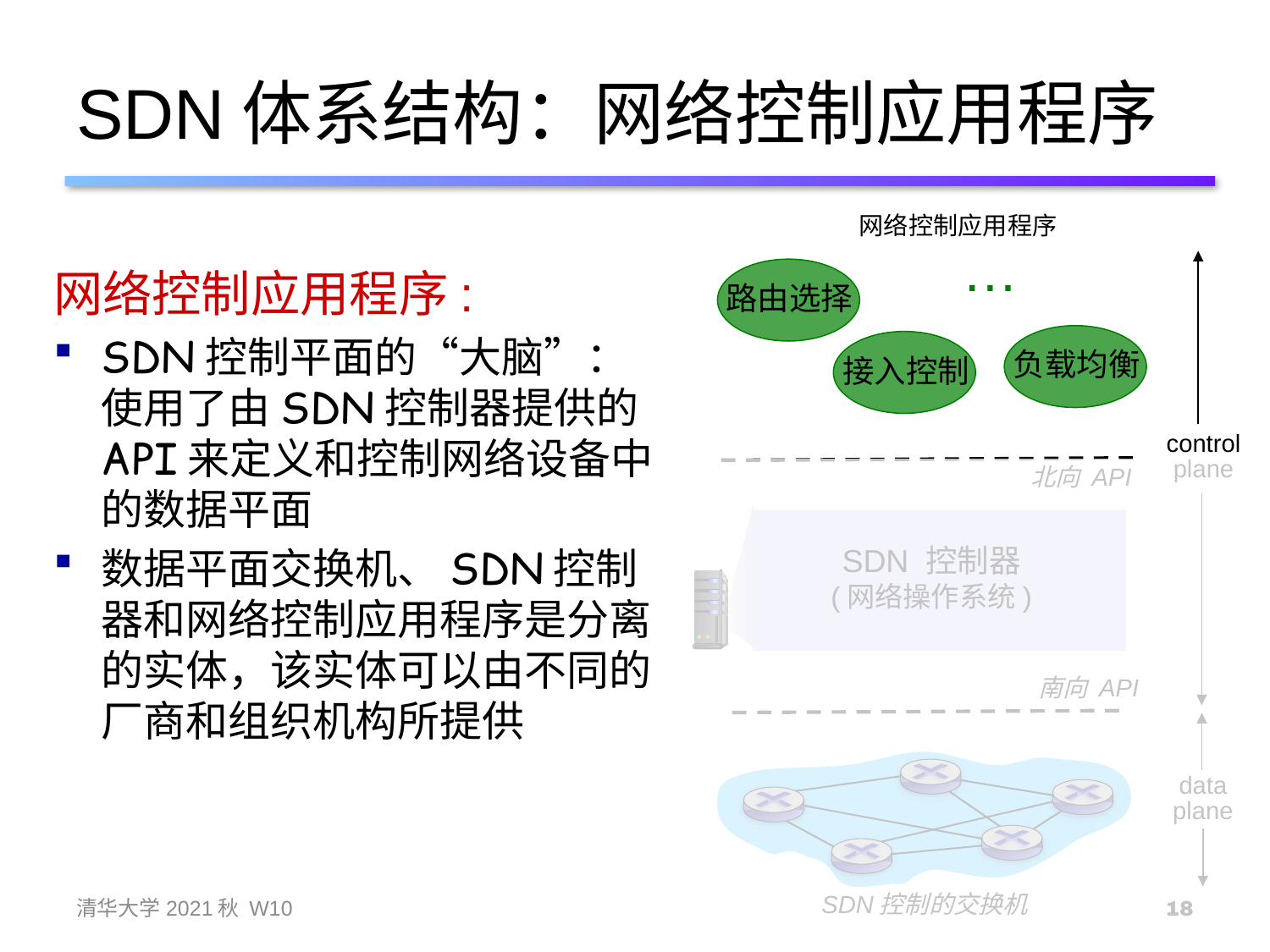

# SDN体系结构：网络控制应用程序
网络控制应用程序
…

路由选择

负载均衡

接入控制
control
plane
北向 API

SDN 控制器
(网络操作系统)

南向 API

data
plane
SDN控制的交换机
网络控制应用程序:
SDN控制平面的“大脑”：使用了由SDN控制器提供的API来定义和控制网络设备中的数据平面
数据平面交换机、SDN控制器和网络控制应用程序是分离的实体，该实体可以由不同的厂商和组织机构所提供

清华大学2021秋 W10
18